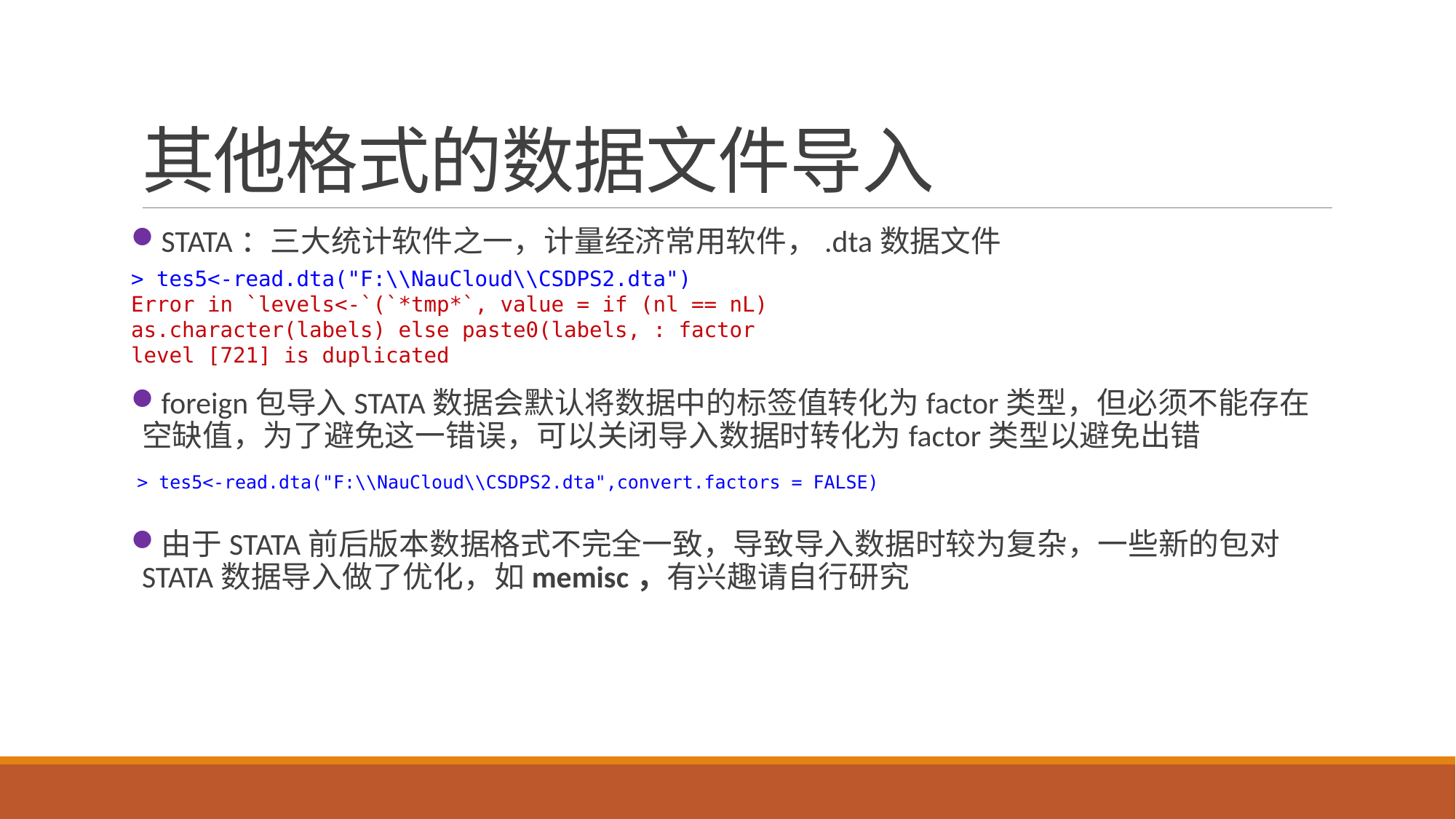

# 其他格式的数据文件导入
STATA：三大统计软件之一，计量经济常用软件，.dta数据文件

foreign包导入STATA数据会默认将数据中的标签值转化为factor类型，但必须不能存在空缺值，为了避免这一错误，可以关闭导入数据时转化为factor类型以避免出错

由于STATA前后版本数据格式不完全一致，导致导入数据时较为复杂，一些新的包对STATA数据导入做了优化，如memisc，有兴趣请自行研究
> tes5<-read.dta("F:\\NauCloud\\CSDPS2.dta")
Error in `levels<-`(`*tmp*`, value = if (nl == nL) as.character(labels) else paste0(labels, : factor level [721] is duplicated
> tes5<-read.dta("F:\\NauCloud\\CSDPS2.dta",convert.factors = FALSE)